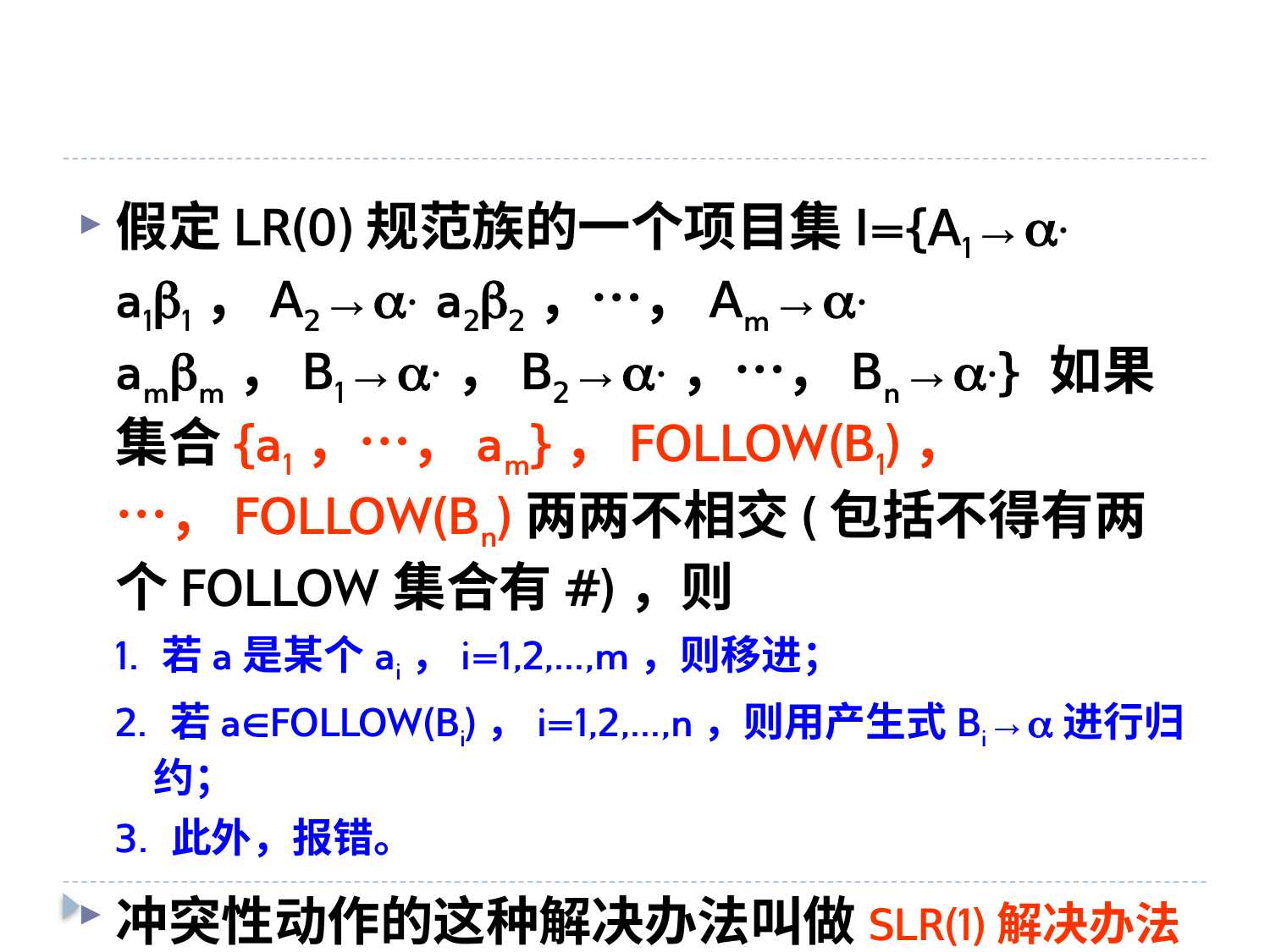

假定LR(0)规范族的一个项目集I={A1→α· a1β1，A2→α· a2β2，…，Am→α· amβm，B1→α·，B2→α·，…，Bn→α·} 如果集合{a1，…，am}，FOLLOW(B1)，…，FOLLOW(Bn)两两不相交(包括不得有两个FOLLOW集合有#)，则
1. 若a是某个ai，i=1,2,…,m，则移进；
2. 若a∈FOLLOW(Bi)，i=1,2,…,n，则用产生式Bi→α进行归约；
3. 此外，报错。
冲突性动作的这种解决办法叫做SLR(1)解决办法